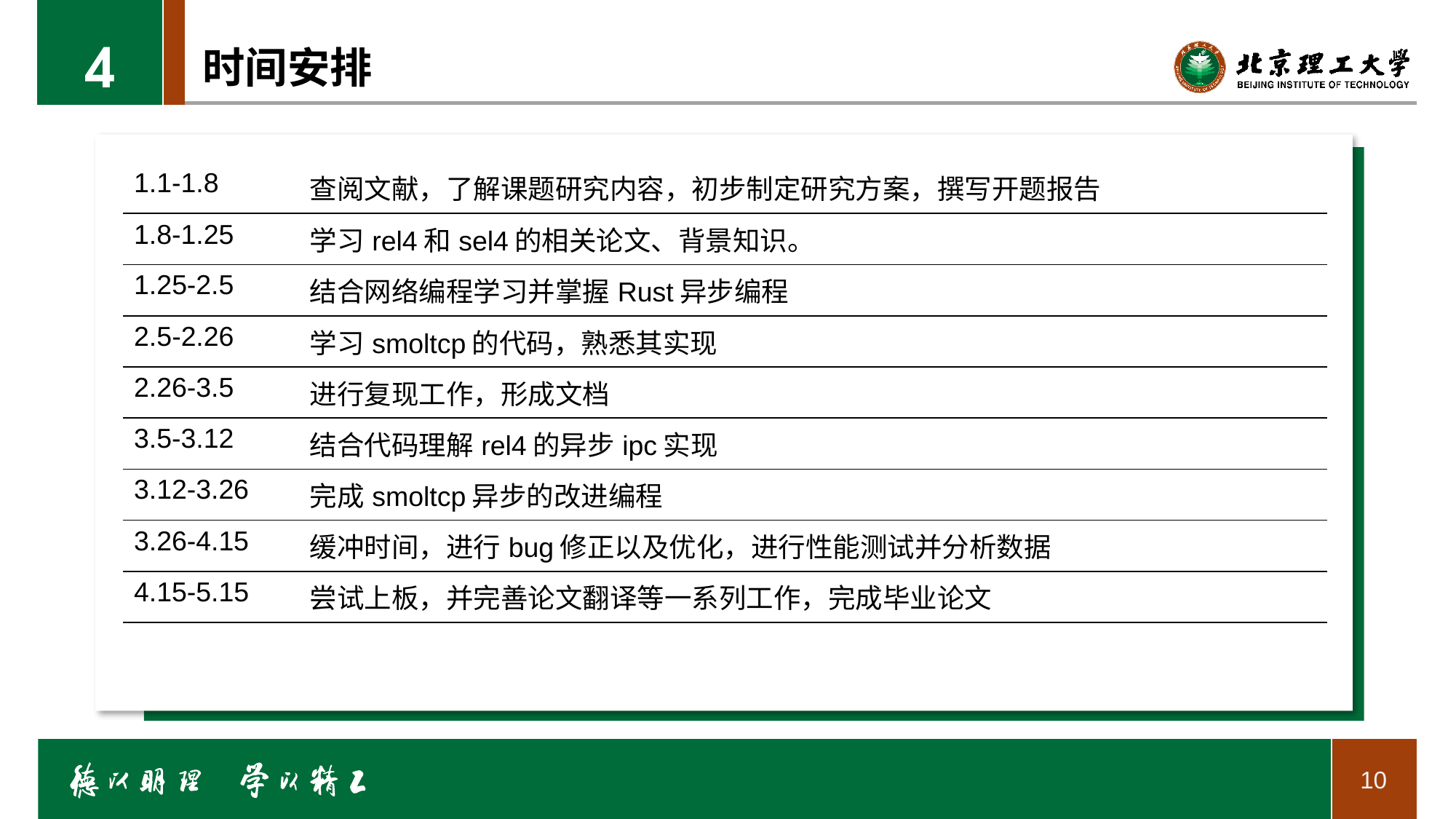

4
# 时间安排

| 1.1-1.8 | 查阅文献，了解课题研究内容，初步制定研究方案，撰写开题报告 |
| --- | --- |
| 1.8-1.25 | 学习rel4和sel4的相关论文、背景知识。 |
| 1.25-2.5 | 结合网络编程学习并掌握Rust异步编程 |
| 2.5-2.26 | 学习smoltcp的代码，熟悉其实现 |
| 2.26-3.5 | 进行复现工作，形成文档 |
| 3.5-3.12 | 结合代码理解rel4的异步ipc实现 |
| 3.12-3.26 | 完成smoltcp异步的改进编程 |
| 3.26-4.15 | 缓冲时间，进行bug修正以及优化，进行性能测试并分析数据 |
| 4.15-5.15 | 尝试上板，并完善论文翻译等一系列工作，完成毕业论文 |